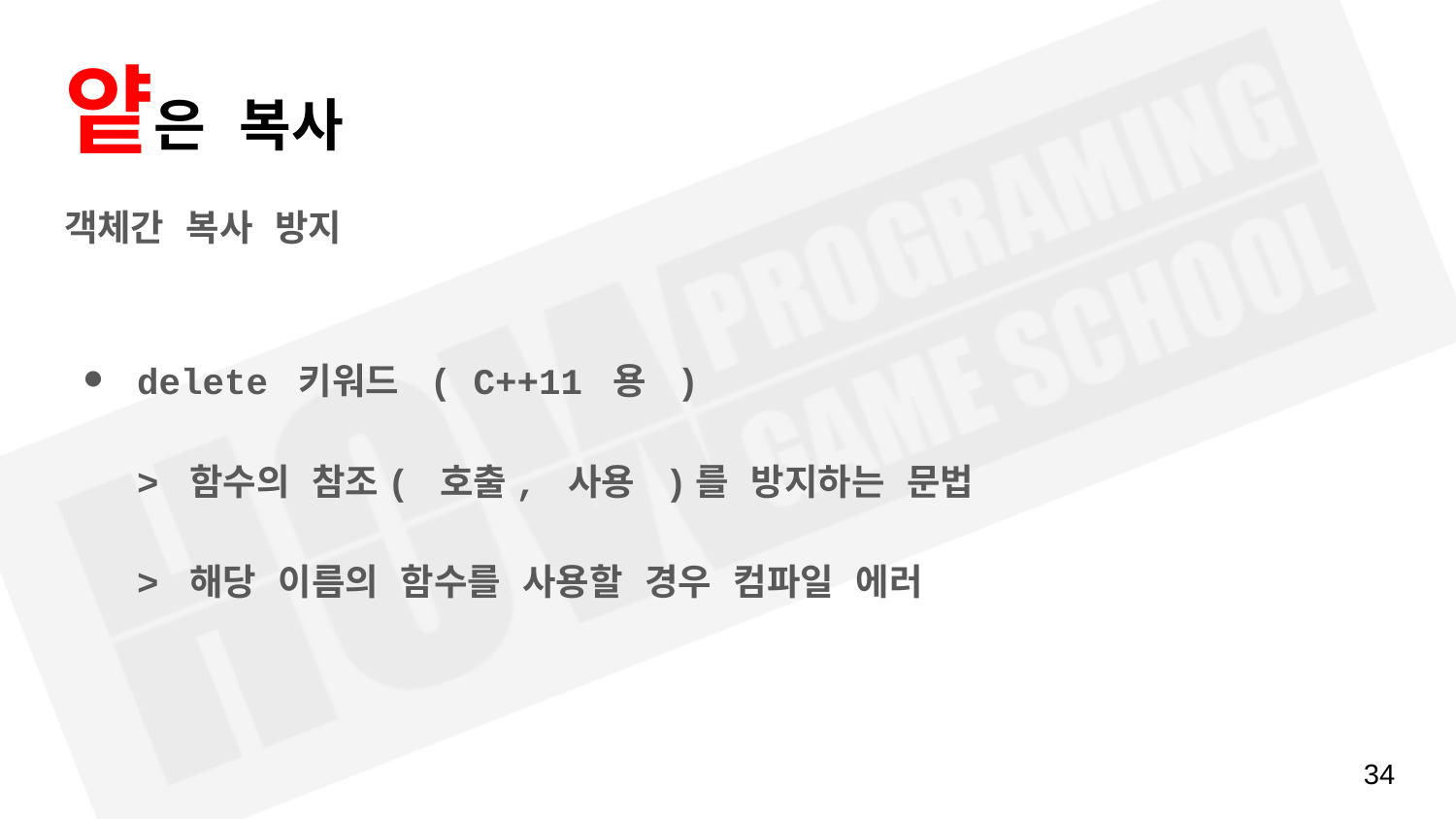

# 얕은 복사
객체간 복사 방지

delete 키워드 ( C++11 용 )
> 함수의 참조( 호출, 사용 )를 방지하는 문법
> 해당 이름의 함수를 사용할 경우 컴파일 에러
34